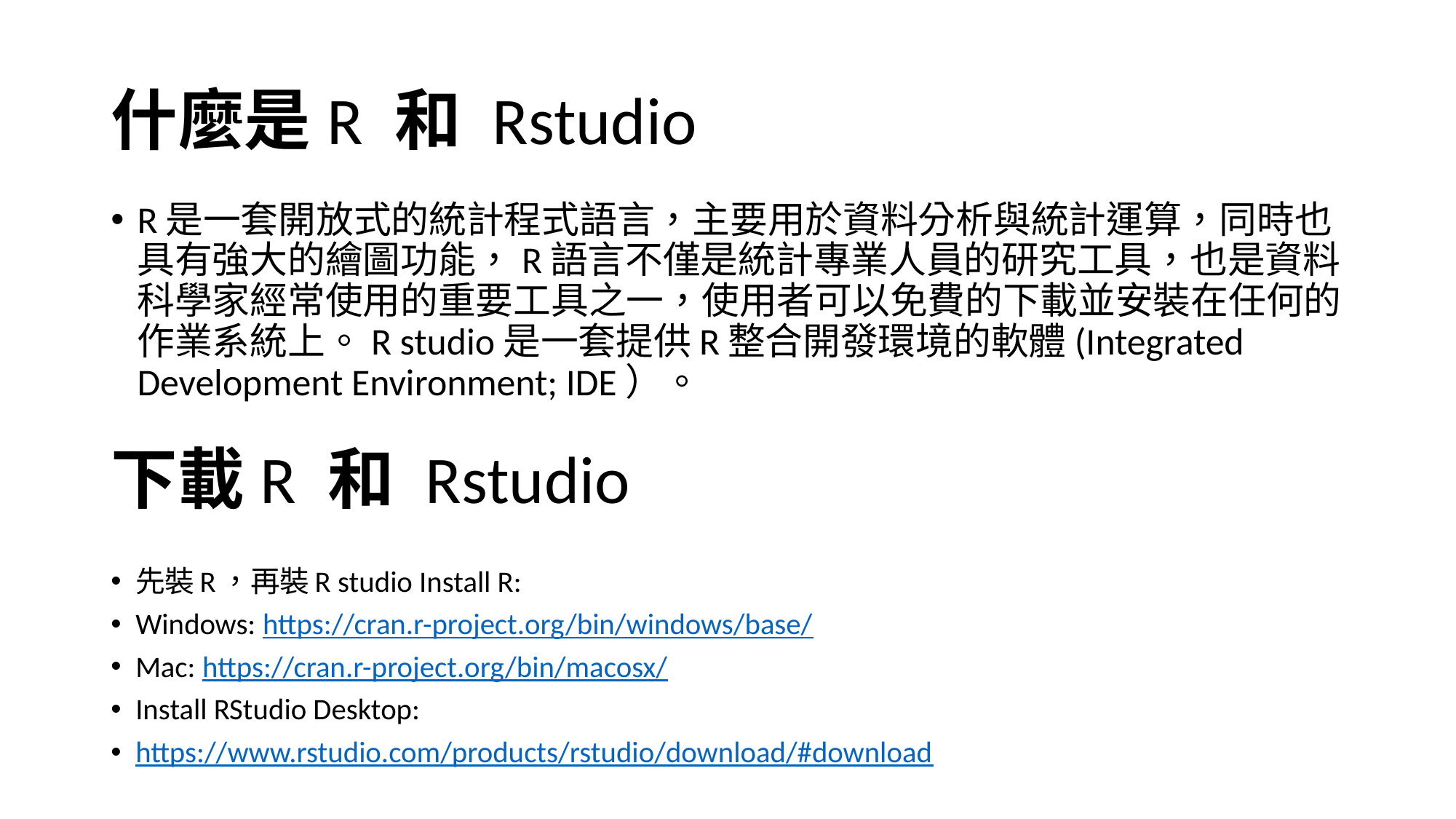

# 什麼是R 和 Rstudio
R是一套開放式的統計程式語言，主要用於資料分析與統計運算，同時也具有強大的繪圖功能，R語言不僅是統計專業人員的研究工具，也是資料科學家經常使用的重要工具之一，使用者可以免費的下載並安裝在任何的作業系統上。R studio是一套提供R整合開發環境的軟體(Integrated Development Environment; IDE）。
下載R 和 Rstudio
先裝R，再裝R studio Install R:
Windows: https://cran.r-project.org/bin/windows/base/
Mac: https://cran.r-project.org/bin/macosx/
Install RStudio Desktop:
https://www.rstudio.com/products/rstudio/download/#download